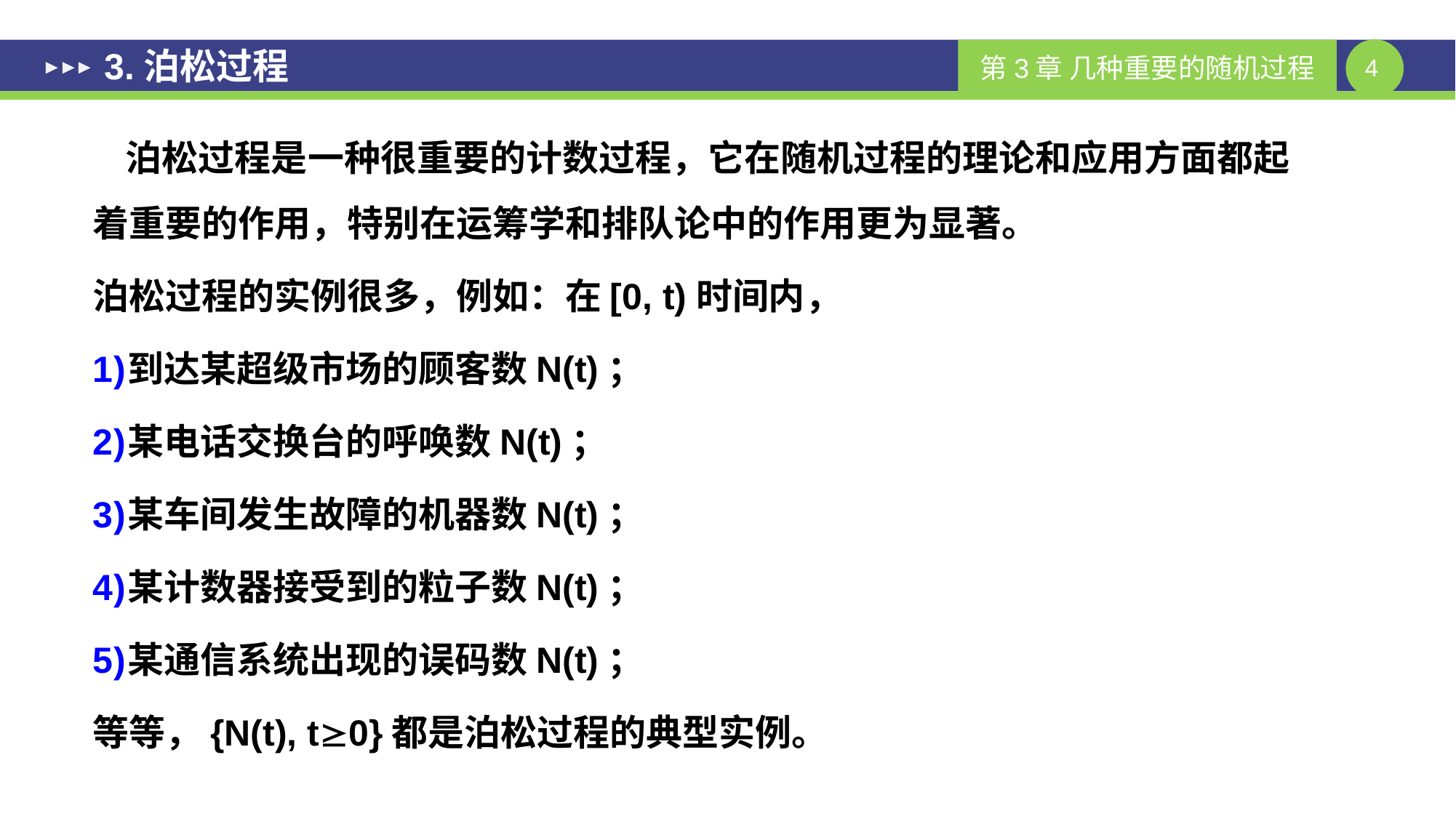

# 3.泊松过程
   泊松过程是一种很重要的计数过程，它在随机过程的理论和应用方面都起着重要的作用，特别在运筹学和排队论中的作用更为显著。
泊松过程的实例很多，例如：在[0, t)时间内，
到达某超级市场的顾客数N(t)；
某电话交换台的呼唤数N(t)；
某车间发生故障的机器数N(t)；
某计数器接受到的粒子数N(t)；
某通信系统出现的误码数N(t)；
等等，{N(t), t≥0}都是泊松过程的典型实例。